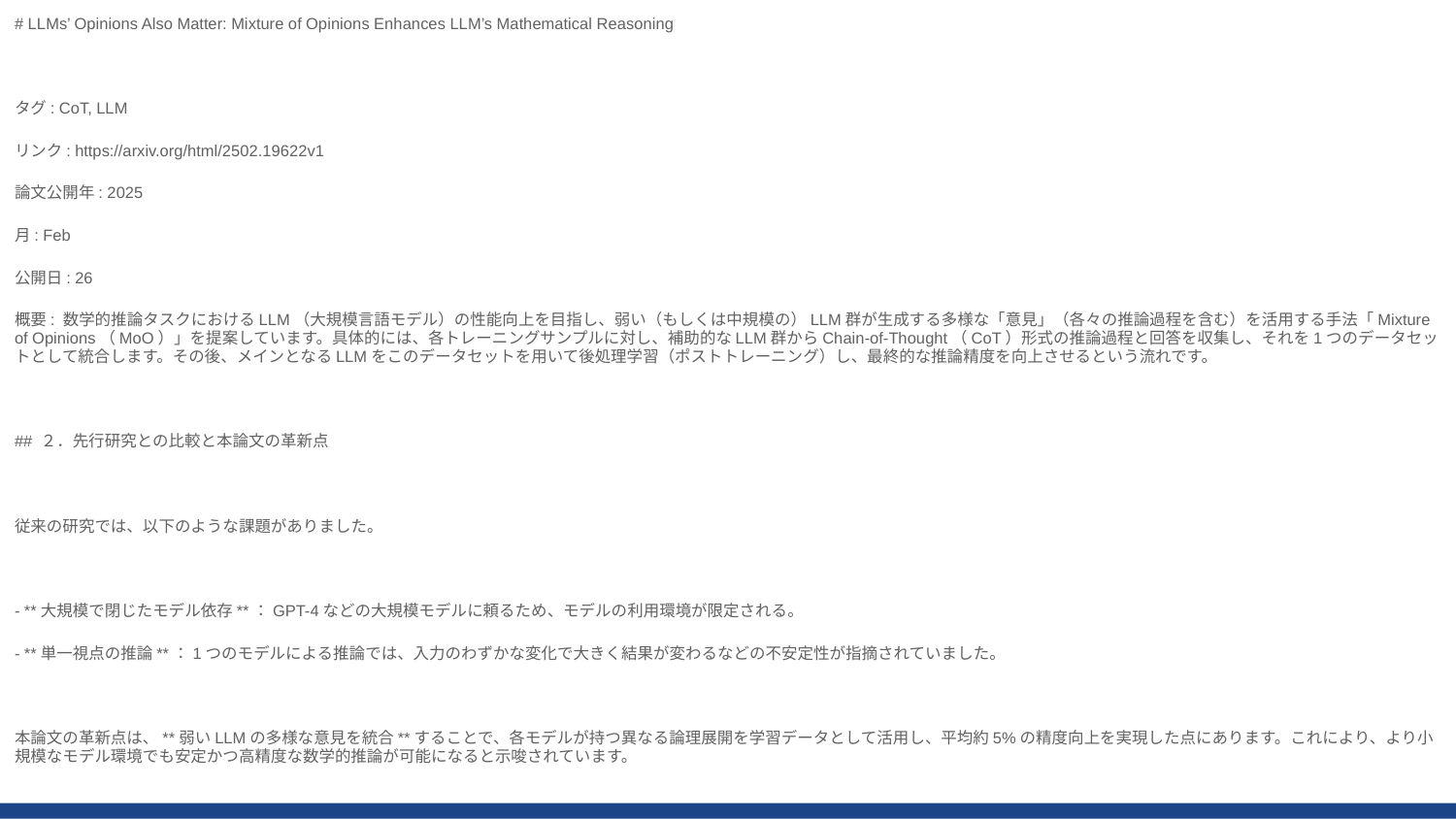

# LLMs’ Opinions Also Matter: Mixture of Opinions Enhances LLM’s Mathematical Reasoning

タグ: CoT, LLM
リンク: https://arxiv.org/html/2502.19622v1
論文公開年: 2025
月: Feb
公開日: 26
概要: 数学的推論タスクにおけるLLM（大規模言語モデル）の性能向上を目指し、弱い（もしくは中規模の）LLM群が生成する多様な「意見」（各々の推論過程を含む）を活用する手法「Mixture of Opinions（MoO）」を提案しています。具体的には、各トレーニングサンプルに対し、補助的なLLM群からChain-of-Thought（CoT）形式の推論過程と回答を収集し、それを1つのデータセットとして統合します。その後、メインとなるLLMをこのデータセットを用いて後処理学習（ポストトレーニング）し、最終的な推論精度を向上させるという流れです。

## ２．先行研究との比較と本論文の革新点

従来の研究では、以下のような課題がありました。

- **大規模で閉じたモデル依存**：GPT-4などの大規模モデルに頼るため、モデルの利用環境が限定される。
- **単一視点の推論**：1つのモデルによる推論では、入力のわずかな変化で大きく結果が変わるなどの不安定性が指摘されていました。

本論文の革新点は、**弱いLLMの多様な意見を統合**することで、各モデルが持つ異なる論理展開を学習データとして活用し、平均約5%の精度向上を実現した点にあります。これにより、より小規模なモデル環境でも安定かつ高精度な数学的推論が可能になると示唆されています。

---

## ３．技術・手法の詳細解説

### (1) MoOデータセットのキュレーション

- **プロセス**：
    1. **質問ごとの意見収集**：各トレーニング例に対して、複数の弱いLLM（補助モデル）が、Chain-of-Thought形式で推論過程と最終回答を生成します。
    2. **意見の順序統一**：補助モデルから得た複数の推論意見は、常に同じ順序で並べることで、学習時と推論時の一貫性を担保します。
- **ポイント**：
    - 各意見は、正解への到達プロセスを記述しており、どの部分が正しい推論で、どの部分に誤りがあるかを学習できる。
    - 単なる最終回答ではなく、**中間の論理展開**（CoT）が含まれているため、モデルはより詳細な推論パターンを獲得できる。

### (2) ポストトレーニングによる微調整

- **手法**：
    - キュレーションされたMoOデータセットを用い、メインLLMに対して微調整を実施します。
    - この工程では、各サンプルに対して補助モデルの意見を含む入力を与え、最終回答を正確に出すための重み付けや注意機構を学習させます。
- **効果**：
    - 複数の意見から「正しい」推論手法を抽出し、最終的な推論結果の安定性と精度を向上させる。
    - 実験結果では、従来のIn-Context Learning（ICL）やSupervised Fine-Tuning（SFT）、またはMixture of Agents（MoA）と比較して、特に数学的推論タスクにおいて大幅な性能向上が示されています。

### (3) 推論時の意見統合

- **推論手法**：
    - 推論時にも、学習時と同様に補助モデルからCoT形式の意見を生成し、それらとともにメインLLMへ入力します。
    - このとき、各補助モデルの意見を元に、メインLLMが最も説得力のある回答を出すように調整されているため、より精度の高い最終回答が得られます。

---

## ４．使用用途

本手法は以下のような用途に適用可能です。

- **教育分野**：数学問題や論理的推論問題の解説として、途中の推論過程を明示することで、学習者が解法を理解しやすくなります。
- **実用的な問題解決システム**：計算や推論が必要なシステム（例：金融計算、エンジニアリング問題の自動解答システムなど）において、複数の推論パスから最適な解を導出できます。
- **研究開発**：異なるモデルの出力を統合することで、今後のLLMの性能向上や新たな手法の開発に寄与する可能性があります。

---

## ５．次に読むべき論文（添付ファイル内の参考文献より）

以下の文献は、本論文の背景や関連技術をさらに深く理解するために推奨されます。

- **Training Verifiers to Solve Math Word Problems**(Cobbe et al., 2021a)
- **Chain-of-Thought Prompting Elicits Reasoning in Large Language Models**(Wei et al., 2022)
- **Mixture-of-Agents Enhances Large Language Model Capabilities**(Wang et al., 2024a)
- **Program of Thoughts Prompting: Disentangling Computation from Reasoning for Numerical Reasoning Tasks**(Chen et al., 2023)
- **Outrageously Large Neural Networks: The Sparsely-Gated Mixture-of-Experts Layer**(Shazeer et al., 2017)

---

## ６．まとめ

本論文は、弱いLLMから得られる多様な意見を統合することで、数学的推論における精度向上を達成した革新的な手法を提案しています。

- **データセット構築**：各トレーニングサンプルに補助LLMの推論過程（CoT）を付与。
- **微調整と推論**：統合された多様な意見を活用して、メインLLMの回答生成を改善。
- **実験結果**：GSM8K、AQuA-RAT、MATHの各ベンチマークで従来手法よりも高い精度を実現。